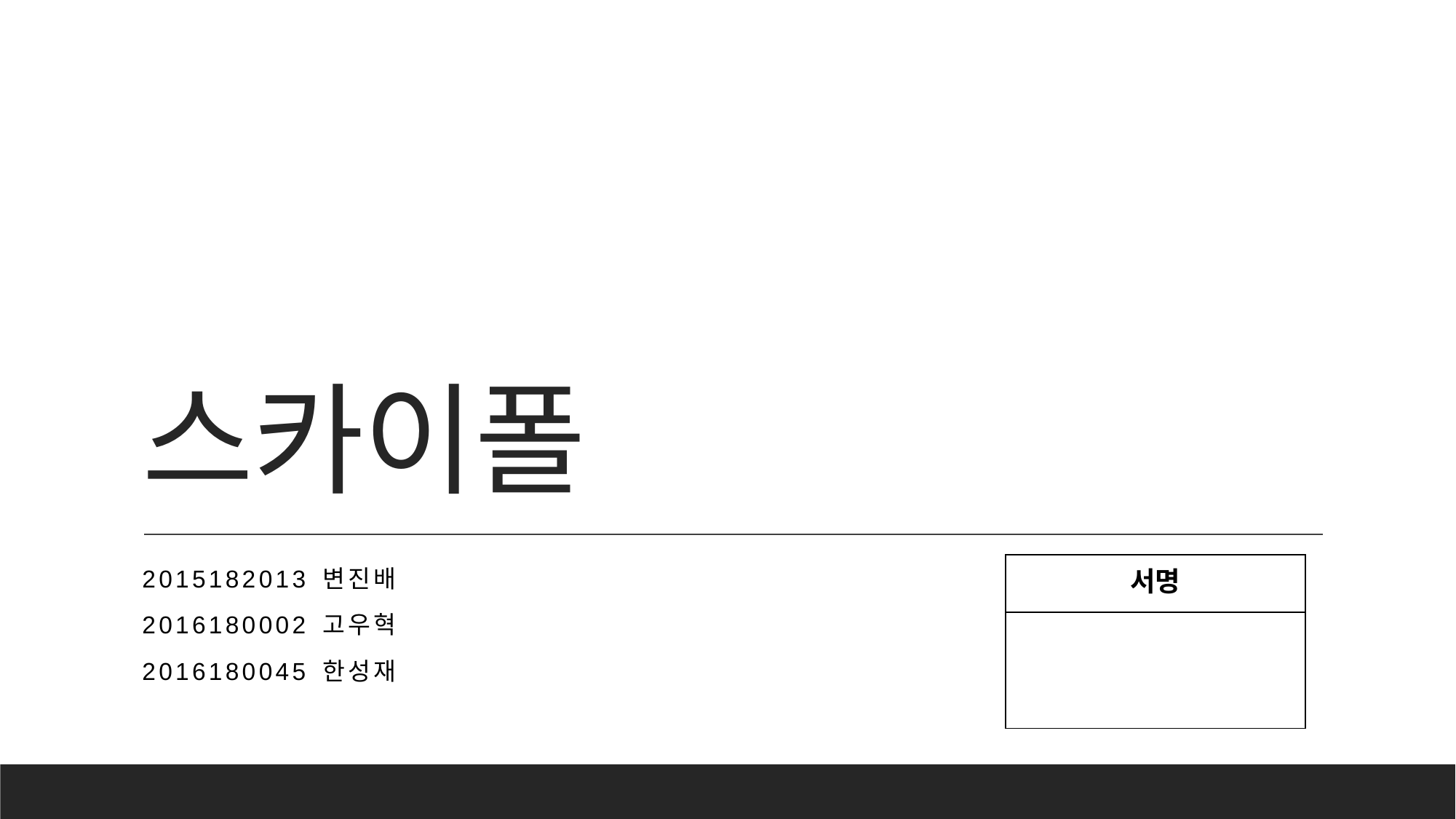

# 스카이폴
2015182013 변진배
2016180002 고우혁
2016180045 한성재
| 서명 |
| --- |
|  |